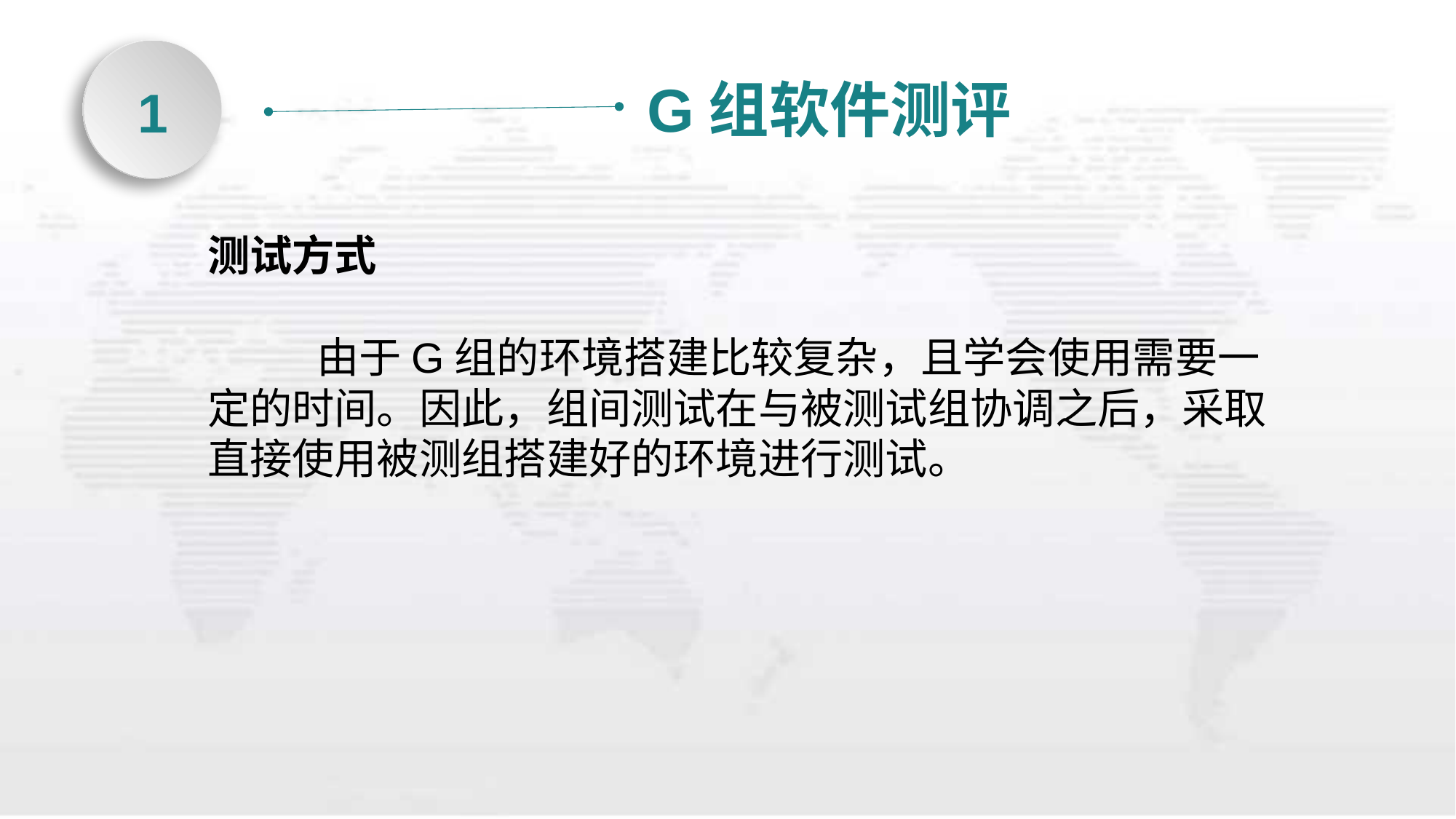

G组软件测评
1
测试方式

	由于G组的环境搭建比较复杂，且学会使用需要一定的时间。因此，组间测试在与被测试组协调之后，采取直接使用被测组搭建好的环境进行测试。